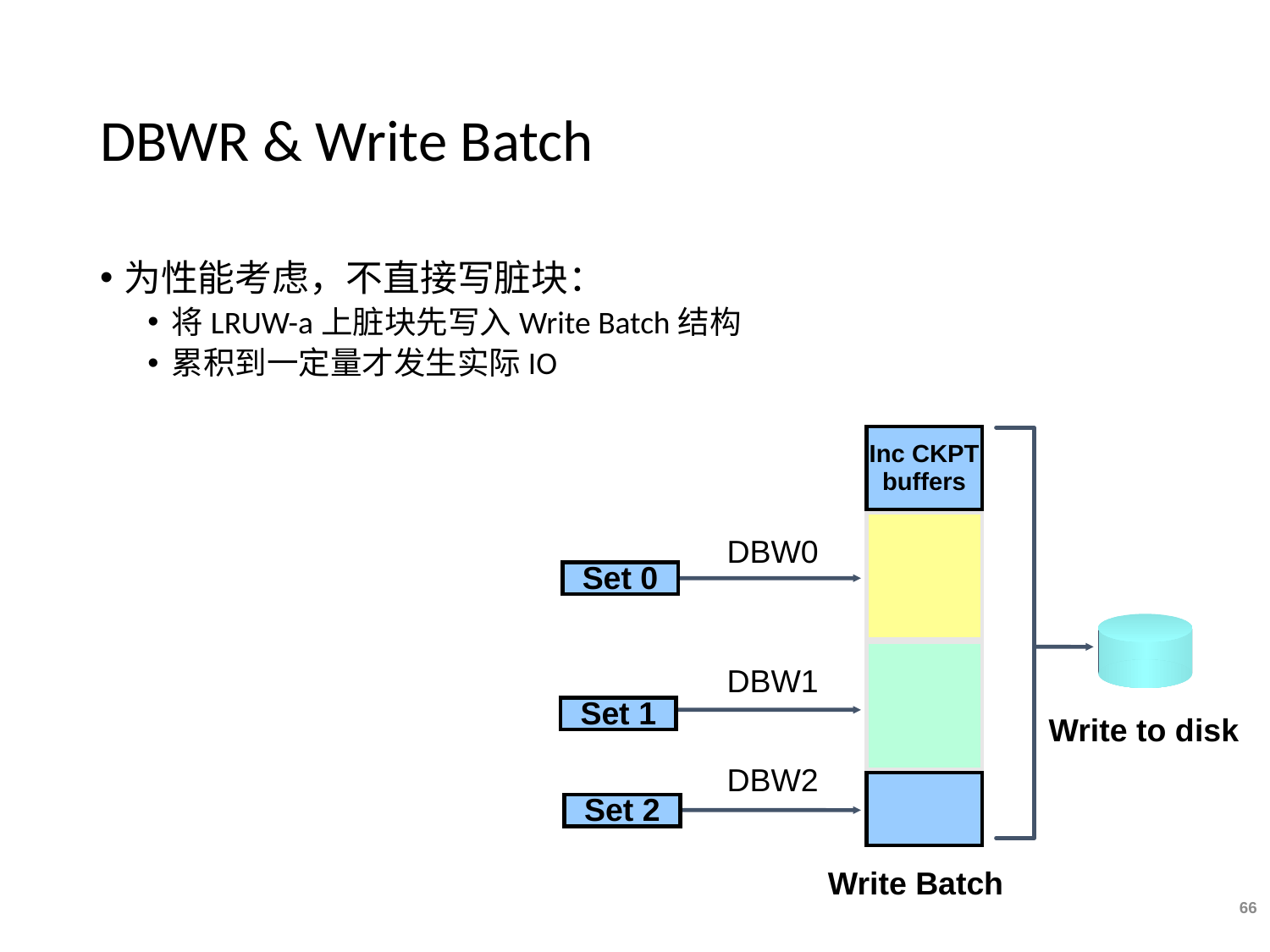

# DBWR & Write Batch
为性能考虑，不直接写脏块：
将LRUW-a上脏块先写入Write Batch结构
累积到一定量才发生实际IO
Inc CKPT
buffers

Set 0

Set 1
Write to disk

Set 2

Write Batch
DBW0
DBW1
DBW2

66